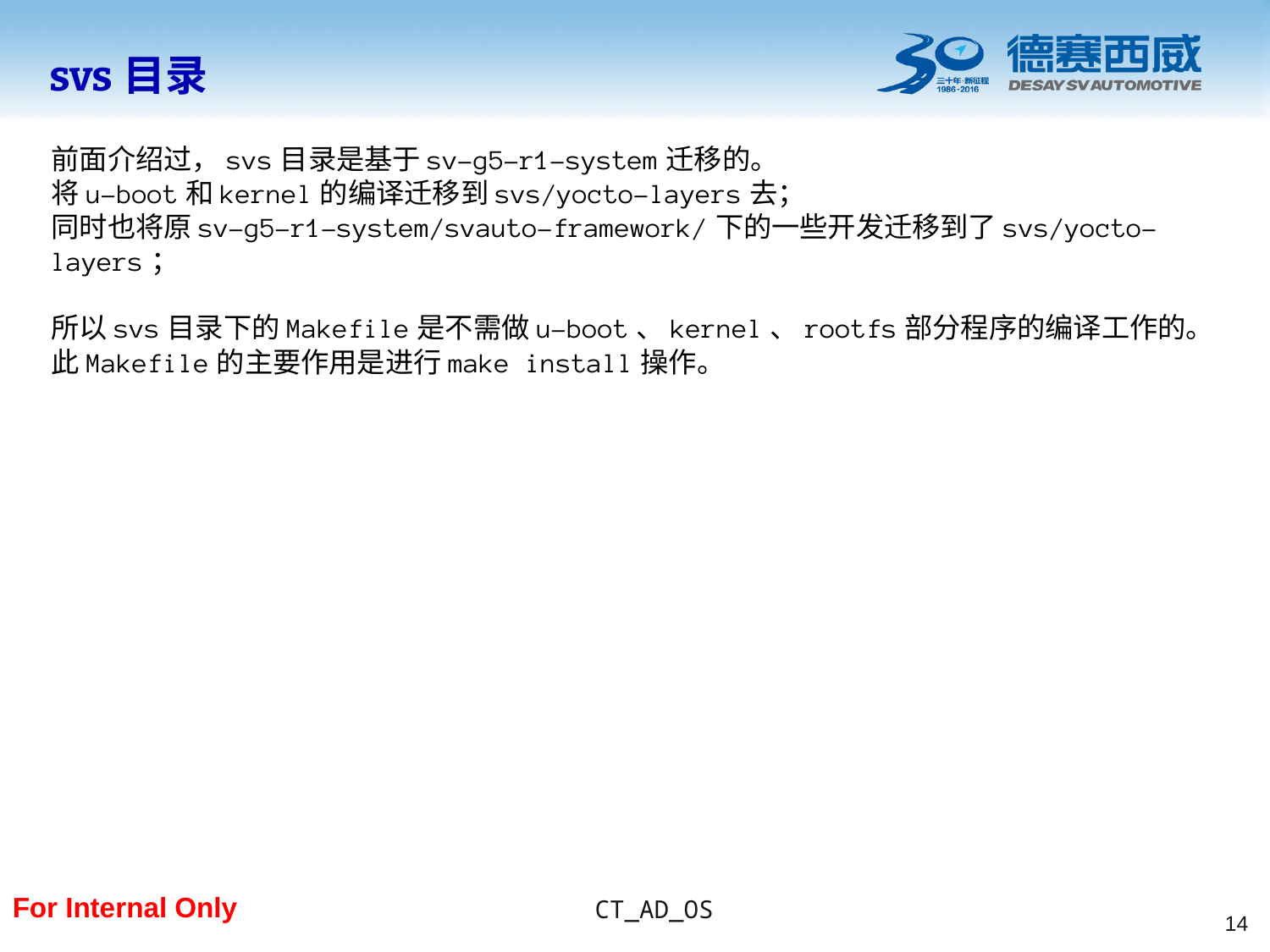

svs目录
前面介绍过，svs目录是基于sv-g5-r1-system迁移的。
将u-boot和kernel的编译迁移到svs/yocto-layers去；
同时也将原sv-g5-r1-system/svauto-framework/下的一些开发迁移到了svs/yocto-layers；

所以svs目录下的Makefile是不需做u-boot、kernel、rootfs部分程序的编译工作的。
此Makefile的主要作用是进行make install操作。
14